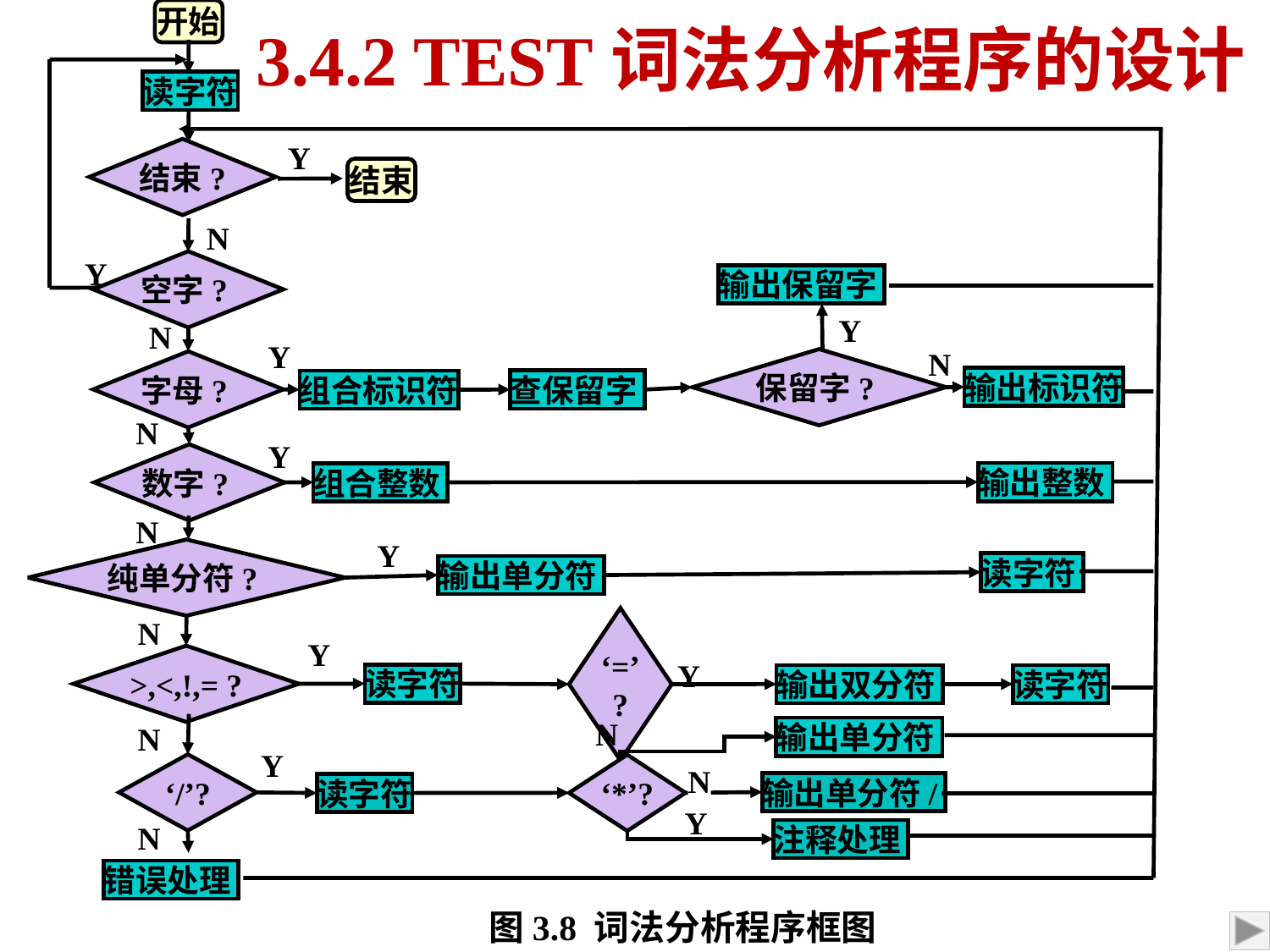

开始
# 3.4.2 TEST词法分析程序的设计

Y
读字符

Y
结束?
结束
N
空字?
输出保留字

Y
N
保留字?
输出标识符
查保留字

N
Y
字母?
组合标识符
N
Y
数字?
输出整数
组合整数

N
Y
纯单分符?
读字符
输出单分符

N
Y
‘=’?
>,<,!,= ?
Y
读字符
输出双分符
读字符

N
Y
‘/’?
‘*’?
N
输出单分符/
读字符

Y
N
注释处理

N
输出单分符

错误处理

图3.8 词法分析程序框图